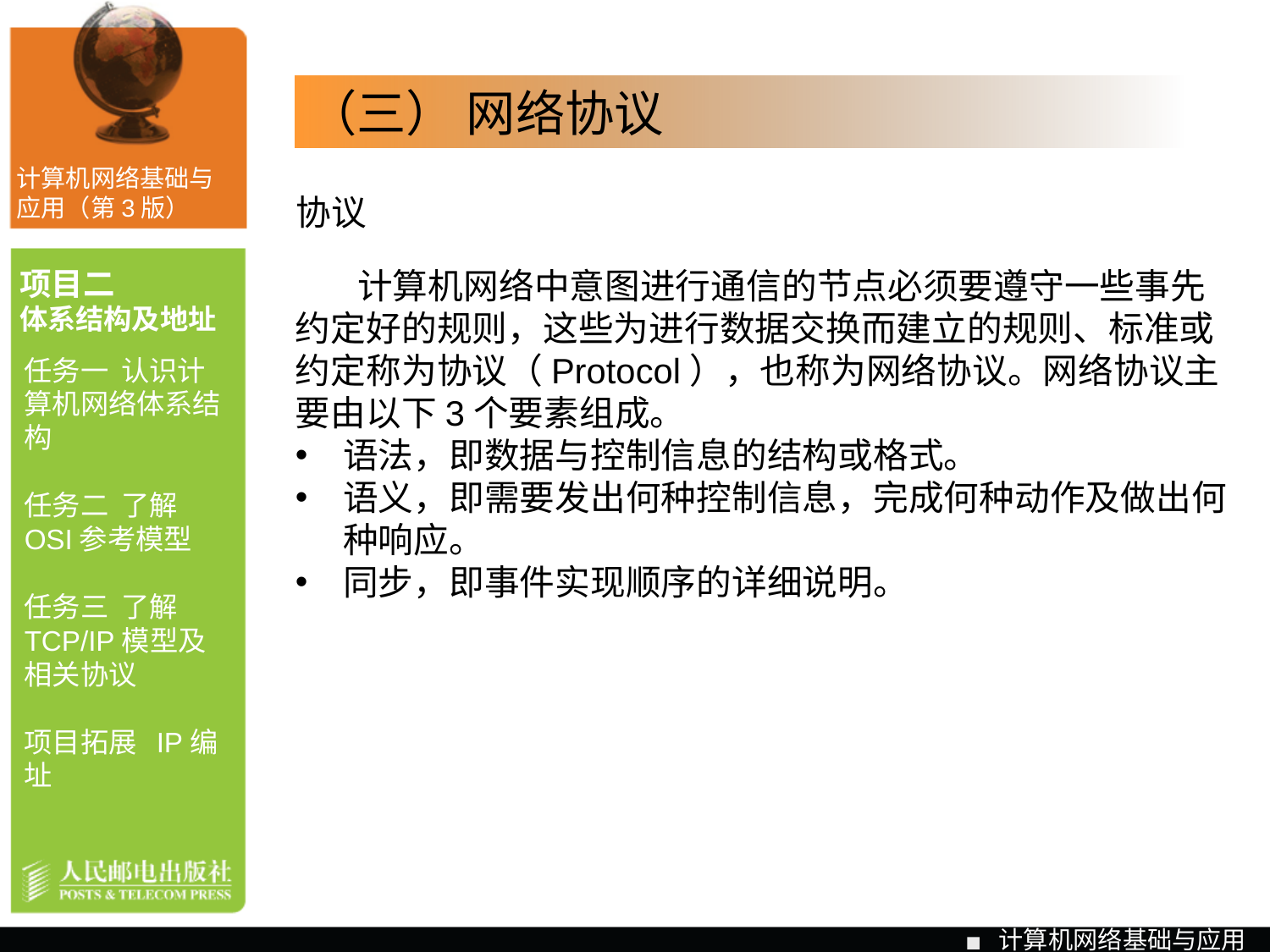

（三） 网络协议
计算机网络基础与应用（第3版）
协议
项目二
体系结构及地址
计算机网络中意图进行通信的节点必须要遵守一些事先约定好的规则，这些为进行数据交换而建立的规则、标准或约定称为协议（Protocol），也称为网络协议。网络协议主要由以下3个要素组成。
语法，即数据与控制信息的结构或格式。
语义，即需要发出何种控制信息，完成何种动作及做出何种响应。
同步，即事件实现顺序的详细说明。
任务一  认识计算机网络体系结构

任务二  了解OSI参考模型

任务三  了解TCP/IP模型及相关协议

项目拓展  IP编址

计算机网络基础与应用